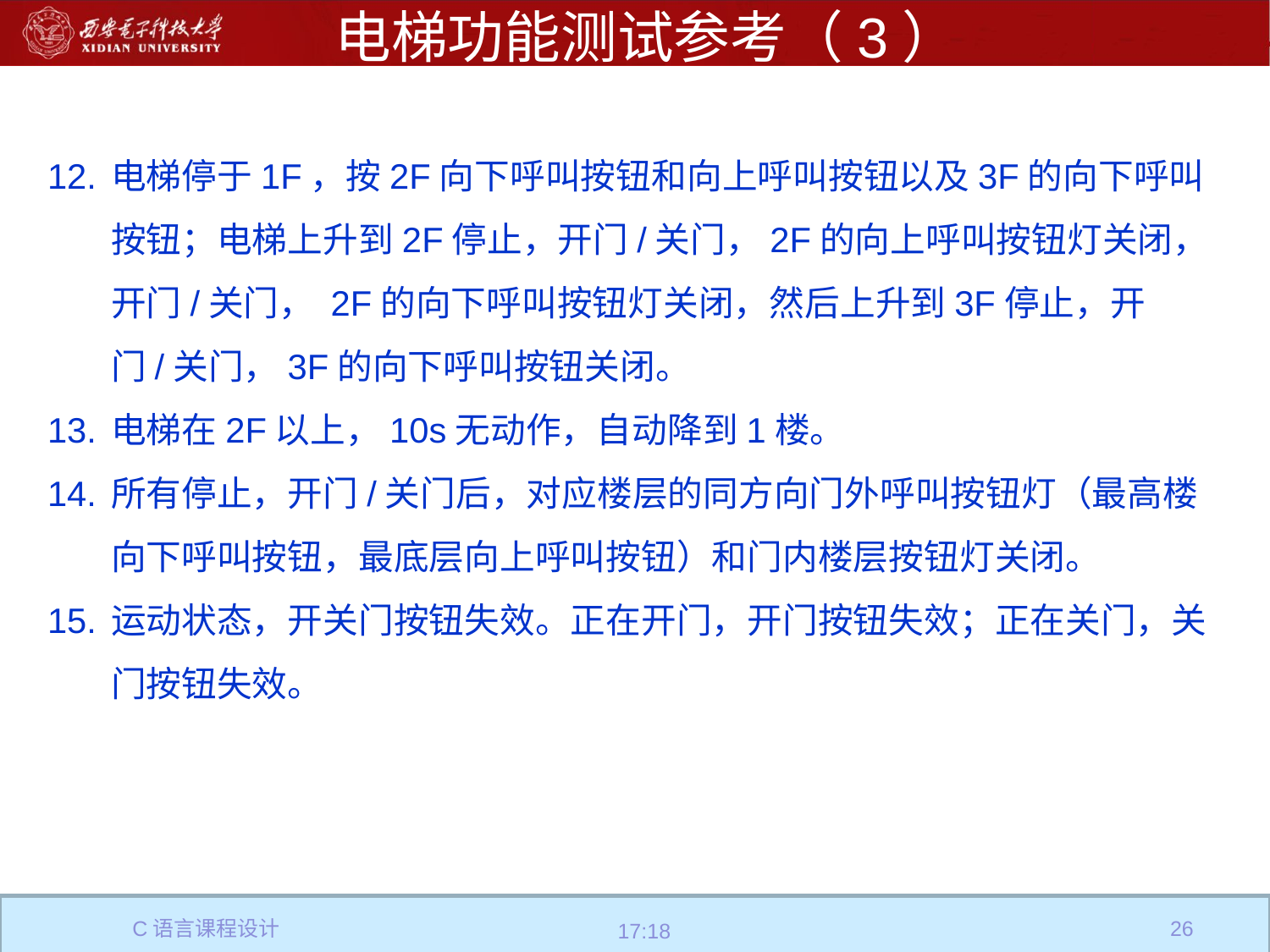

# 电梯功能测试参考（3）
电梯停于1F，按2F向下呼叫按钮和向上呼叫按钮以及3F的向下呼叫按钮；电梯上升到2F停止，开门/关门，2F的向上呼叫按钮灯关闭，开门/关门， 2F的向下呼叫按钮灯关闭，然后上升到3F停止，开门/关门，3F的向下呼叫按钮关闭。
电梯在2F以上，10s无动作，自动降到1楼。
所有停止，开门/关门后，对应楼层的同方向门外呼叫按钮灯（最高楼向下呼叫按钮，最底层向上呼叫按钮）和门内楼层按钮灯关闭。
运动状态，开关门按钮失效。正在开门，开门按钮失效；正在关门，关门按钮失效。
C语言课程设计
26
17:18